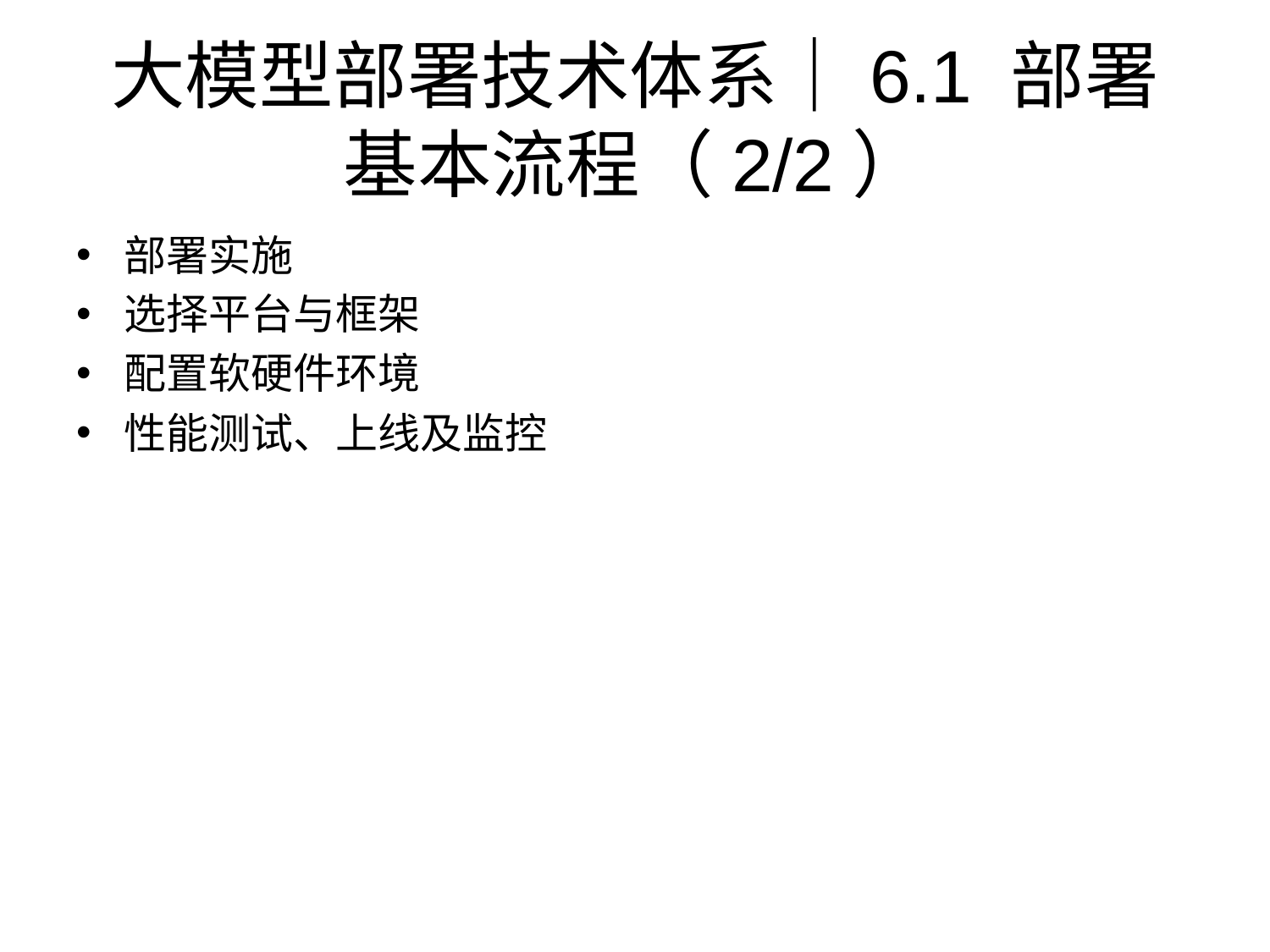

# 大模型部署技术体系｜6.1 部署基本流程（2/2）
部署实施
选择平台与框架
配置软硬件环境
性能测试、上线及监控